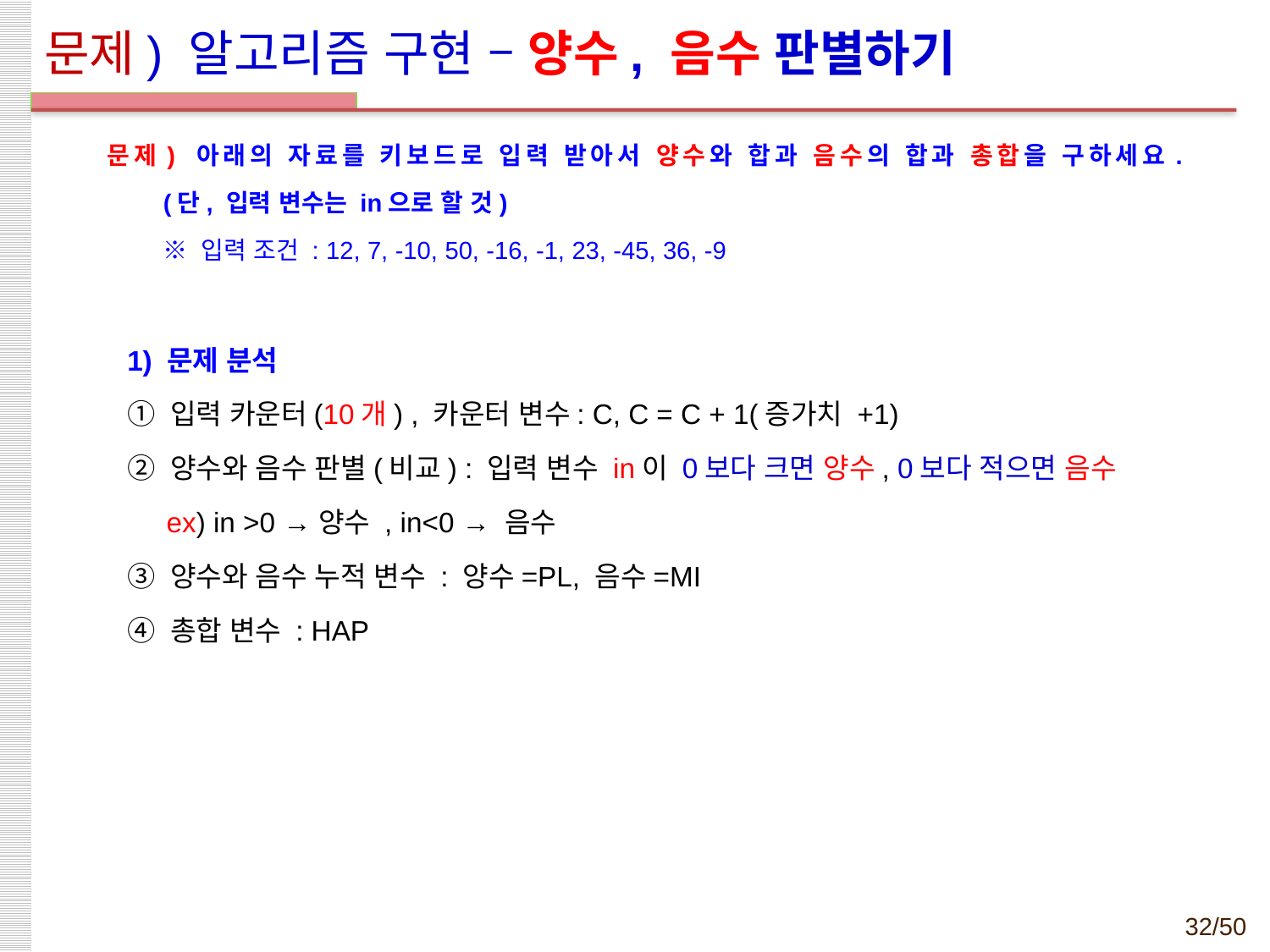

# 문제) 알고리즘 구현 – 양수, 음수 판별하기
문제) 아래의 자료를 키보드로 입력 받아서 양수와 합과 음수의 합과 총합을 구하세요.
        (단, 입력 변수는 in으로 할 것)
        ※ 입력 조건 : 12, 7, -10, 50, -16, -1, 23, -45, 36, -9
1) 문제 분석
① 입력 카운터(10개) , 카운터 변수: C, C = C + 1(증가치 +1)
② 양수와 음수 판별(비교) : 입력 변수 in이 0보다 크면 양수, 0보다 적으면 음수
     ex) in >0 →양수 , in<0 → 음수
③ 양수와 음수 누적 변수 : 양수=PL, 음수=MI
④ 총합 변수 : HAP